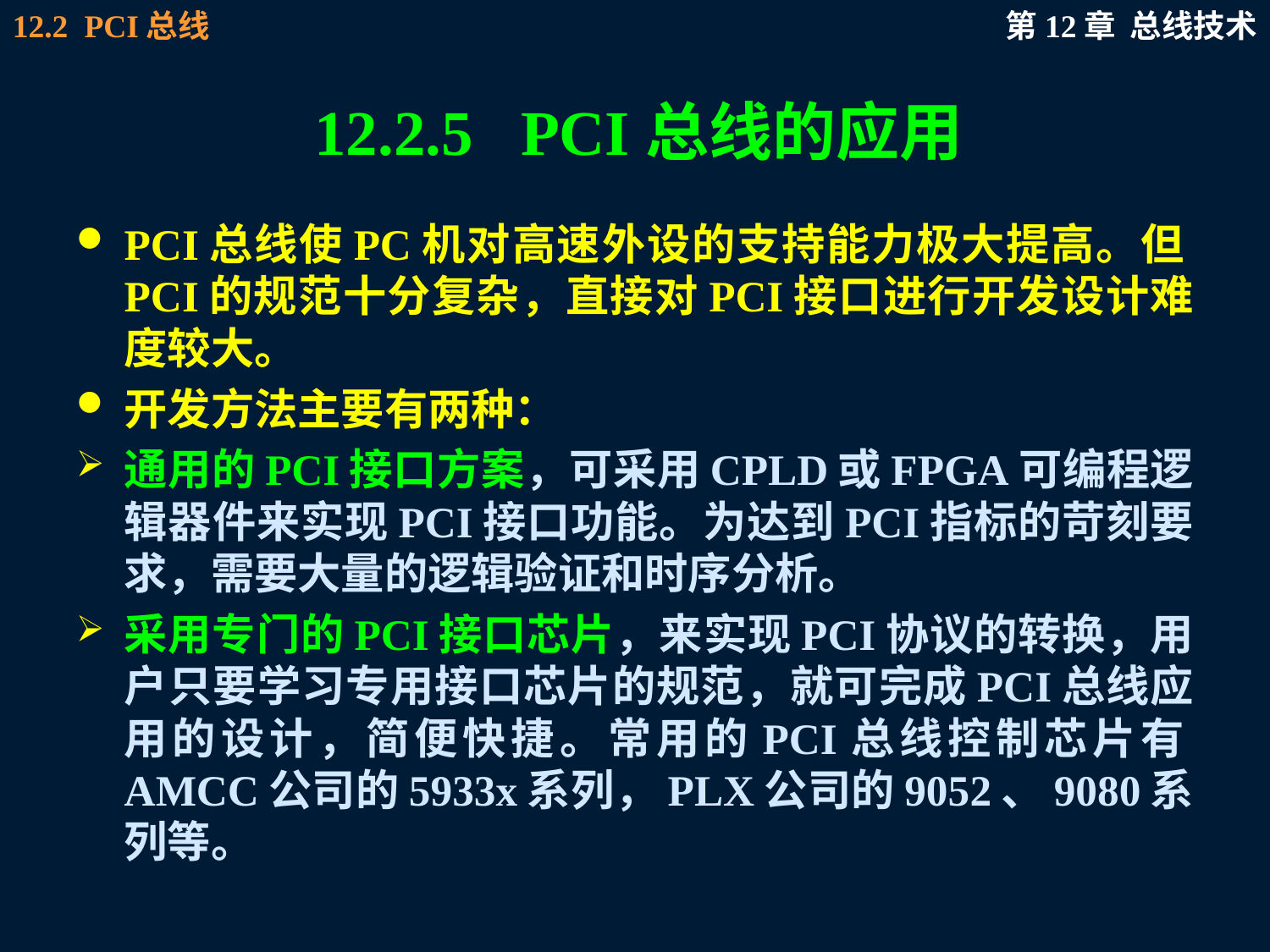

# 12.2.5   PCI总线的应用
PCI总线使PC机对高速外设的支持能力极大提高。但PCI的规范十分复杂，直接对PCI接口进行开发设计难度较大。
开发方法主要有两种：
通用的PCI接口方案，可采用CPLD或FPGA可编程逻辑器件来实现PCI接口功能。为达到PCI指标的苛刻要求，需要大量的逻辑验证和时序分析。
采用专门的PCI接口芯片，来实现PCI协议的转换，用户只要学习专用接口芯片的规范，就可完成PCI总线应用的设计，简便快捷。常用的PCI总线控制芯片有AMCC公司的5933x系列，PLX公司的9052、9080系列等。